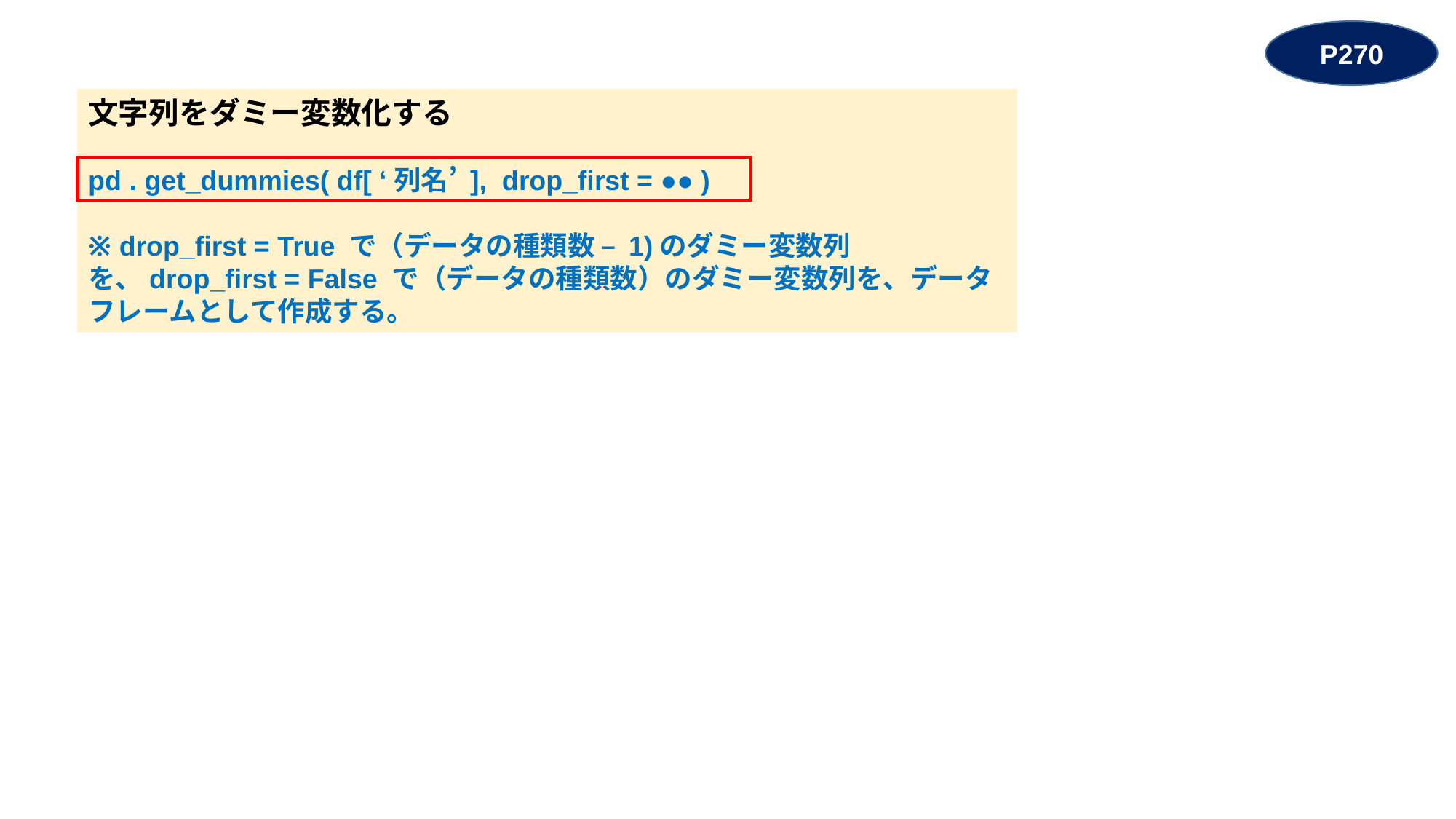

P270
文字列をダミー変数化する

pd . get_dummies( df[ ‘列名’ ],  drop_first = ●● )

※ drop_first = True で（データの種類数 – 1)のダミー変数列を、drop_first = False で（データの種類数）のダミー変数列を、データフレームとして作成する。